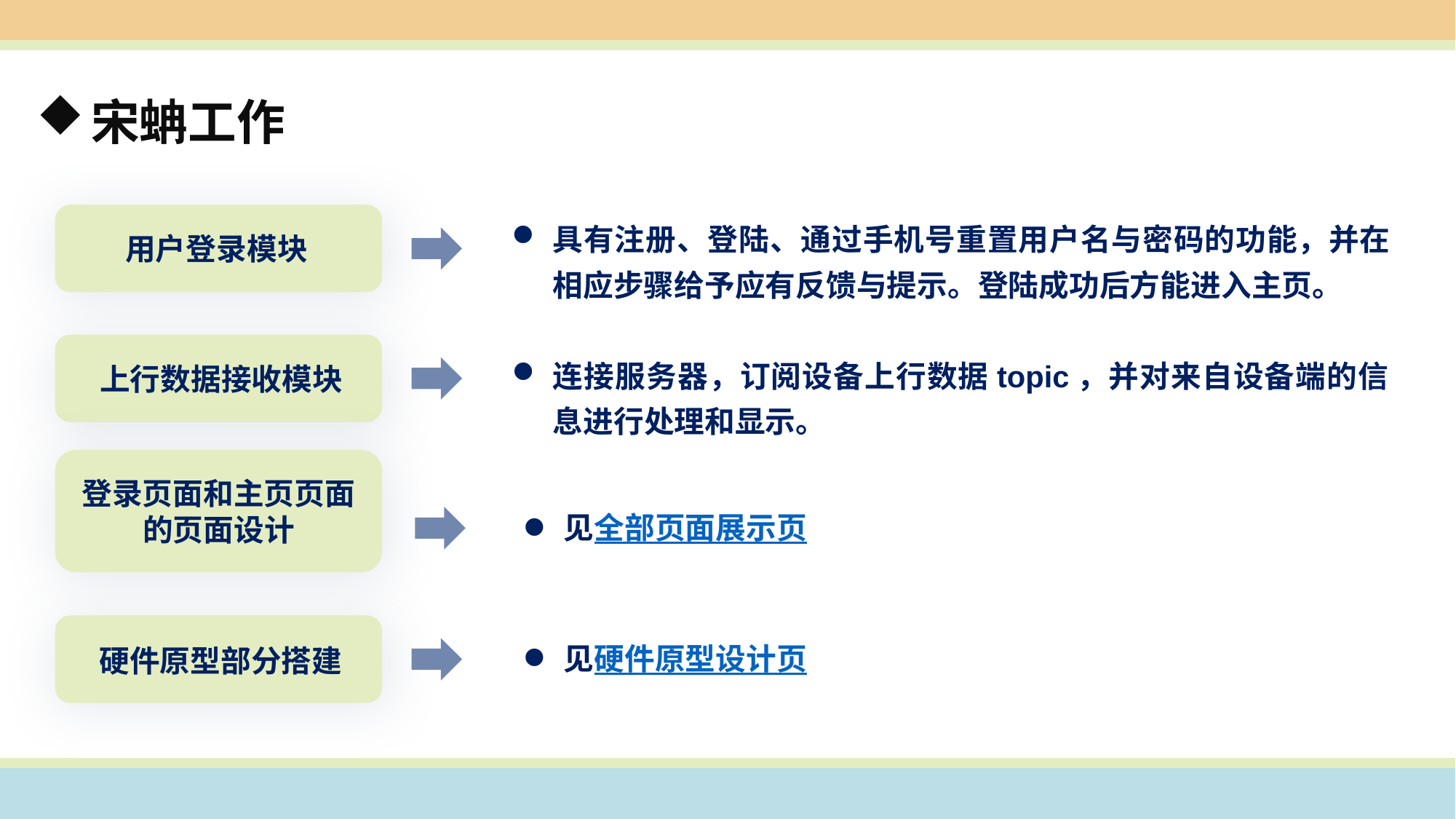

宋蚺工作

用户登录模块

上行数据接收模块

登录页面和主页页面的页面设计

硬件原型部分搭建
具有注册、登陆、通过手机号重置用户名与密码的功能，并在相应步骤给予应有反馈与提示。登陆成功后方能进入主页。

连接服务器，订阅设备上行数据topic，并对来自设备端的信息进行处理和显示。

见全部页面展示页

见硬件原型设计页